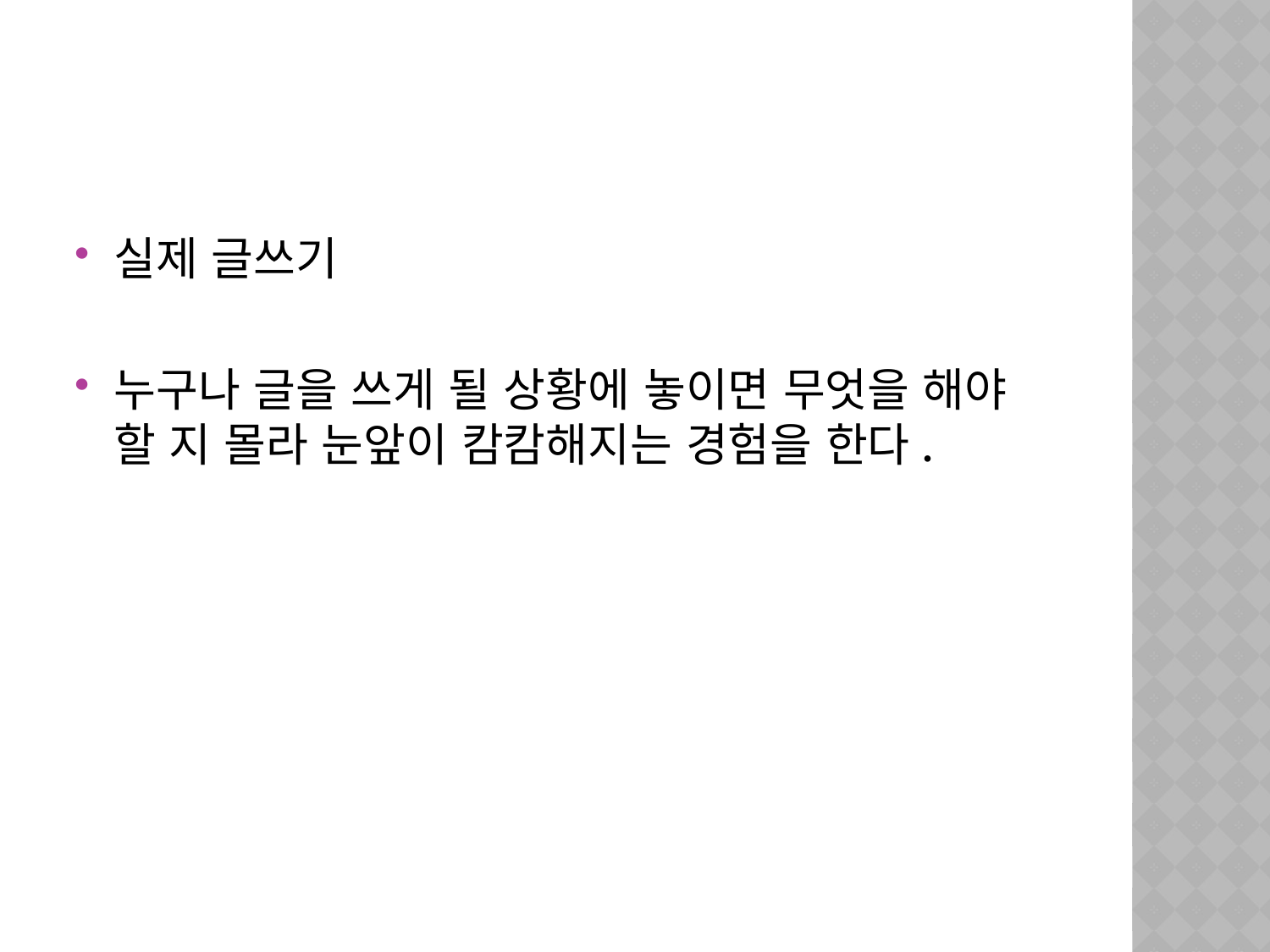

#
실제 글쓰기

누구나 글을 쓰게 될 상황에 놓이면 무엇을 해야 할 지 몰라 눈앞이 캄캄해지는 경험을 한다.